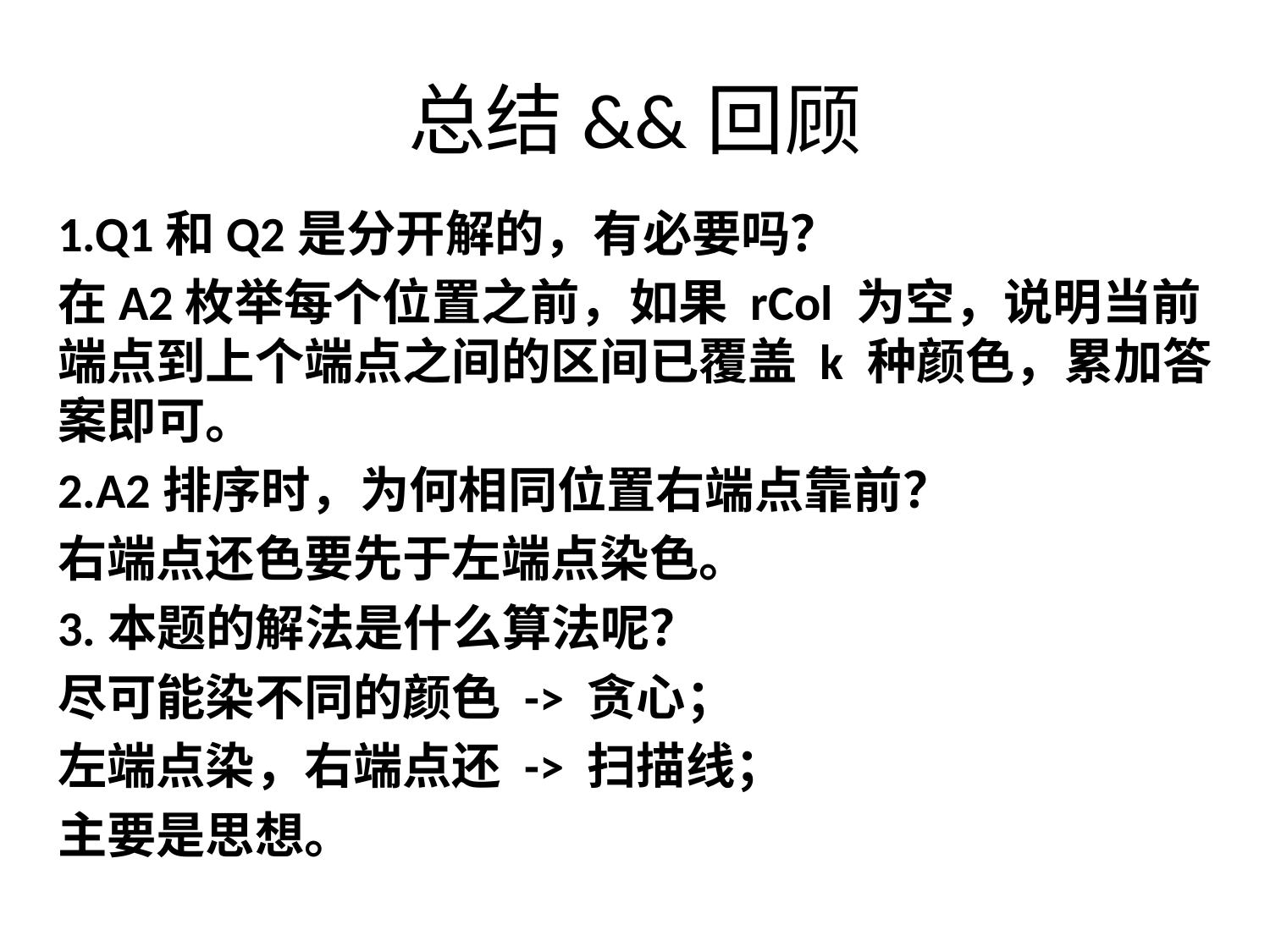

# 总结&&回顾
1.Q1和Q2是分开解的，有必要吗？
在A2枚举每个位置之前，如果 rCol 为空，说明当前端点到上个端点之间的区间已覆盖 k 种颜色，累加答案即可。
2.A2排序时，为何相同位置右端点靠前？
右端点还色要先于左端点染色。
3.本题的解法是什么算法呢？
尽可能染不同的颜色 -> 贪心；
左端点染，右端点还 -> 扫描线；
主要是思想。